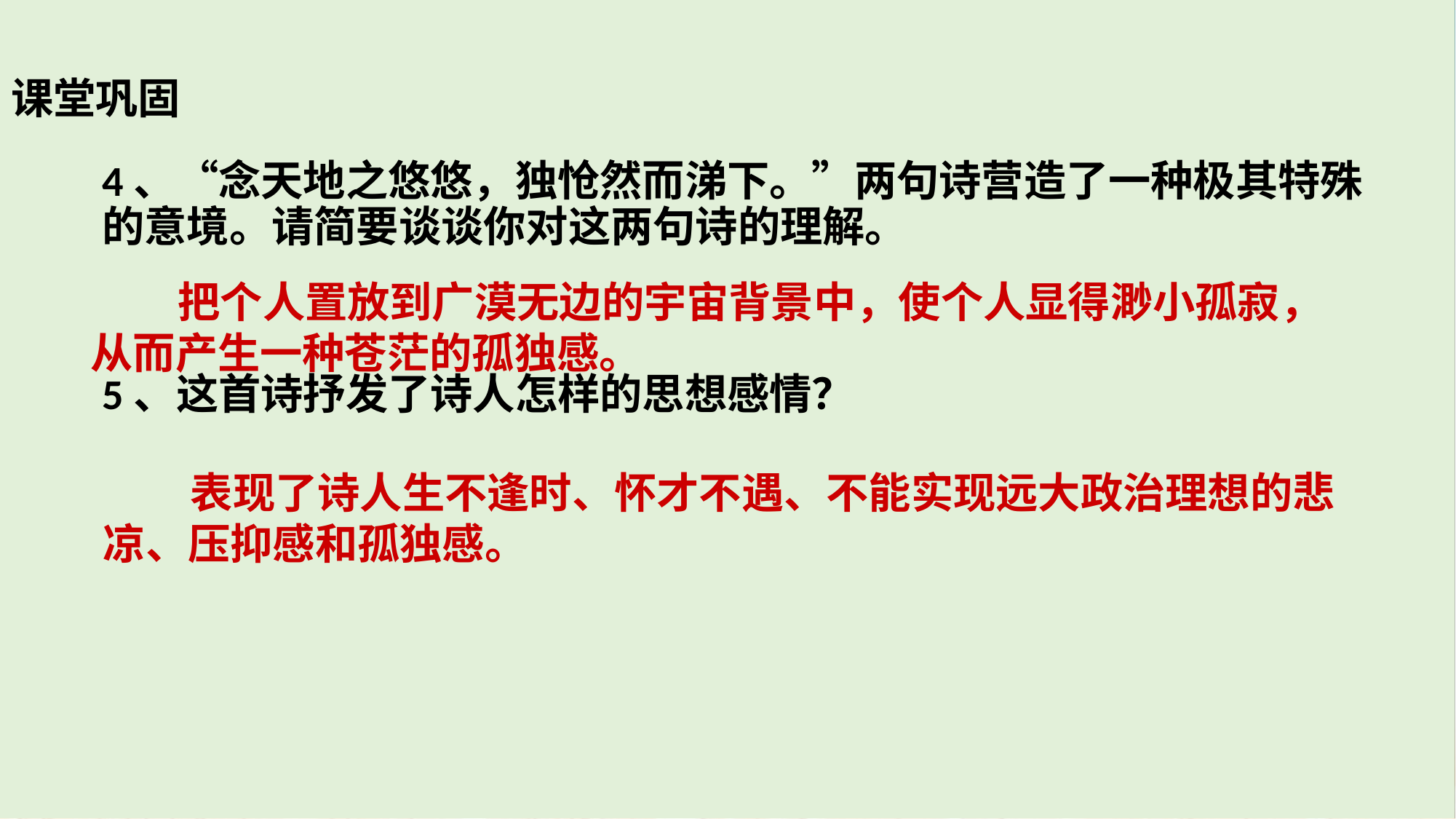

课堂巩固
4、“念天地之悠悠，独怆然而涕下。”两句诗营造了一种极其特殊的意境。请简要谈谈你对这两句诗的理解。

5、这首诗抒发了诗人怎样的思想感情？

        把个人置放到广漠无边的宇宙背景中，使个人显得渺小孤寂，从而产生一种苍茫的孤独感。
        表现了诗人生不逢时、怀才不遇、不能实现远大政治理想的悲凉、压抑感和孤独感。